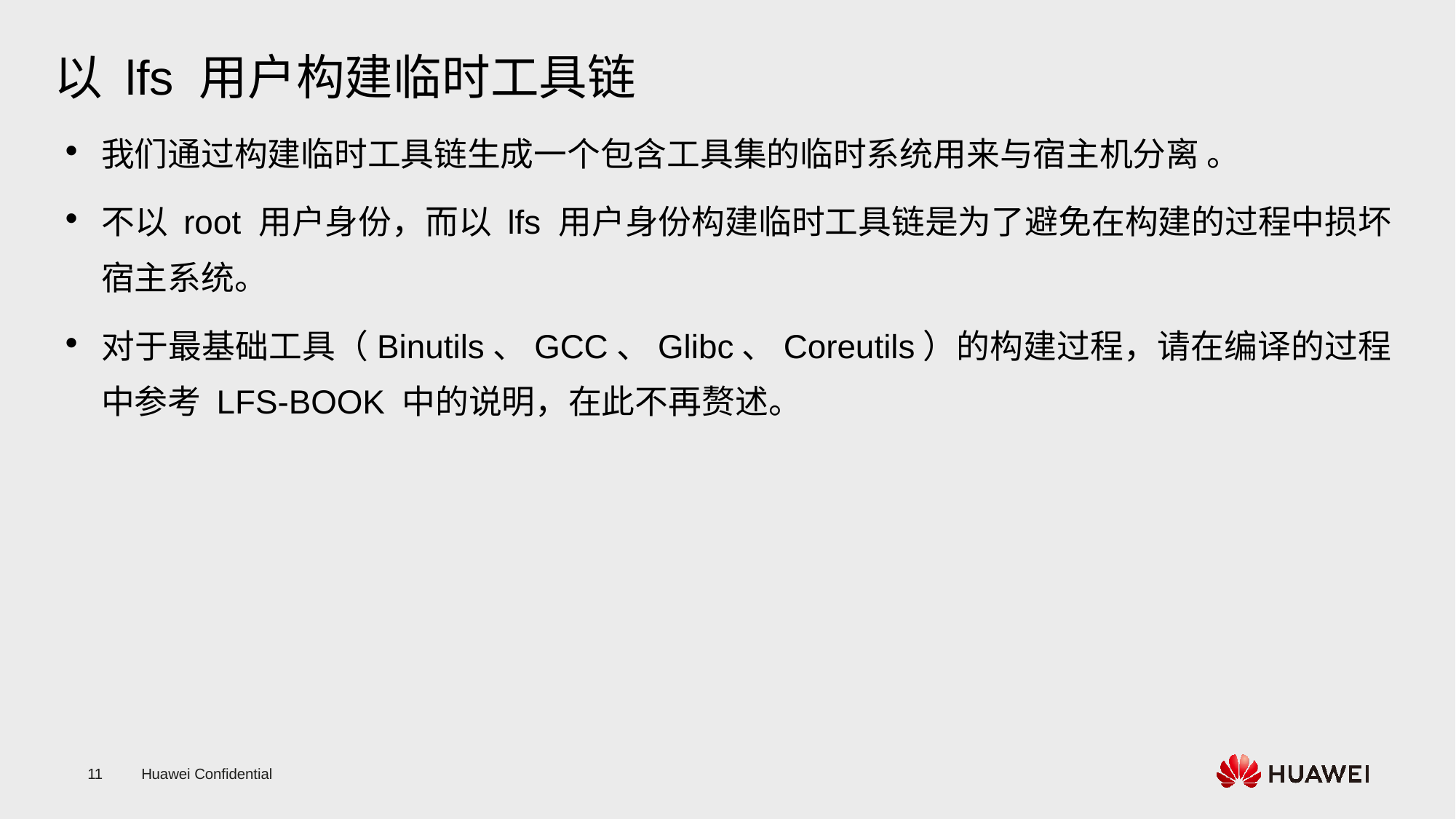

# 以 lfs 用户构建临时工具链
我们通过构建临时工具链生成一个包含工具集的临时系统用来与宿主机分离 。
不以 root 用户身份，而以 lfs 用户身份构建临时工具链是为了避免在构建的过程中损坏宿主系统。
对于最基础工具（Binutils、GCC、Glibc、Coreutils）的构建过程，请在编译的过程中参考 LFS-BOOK 中的说明，在此不再赘述。